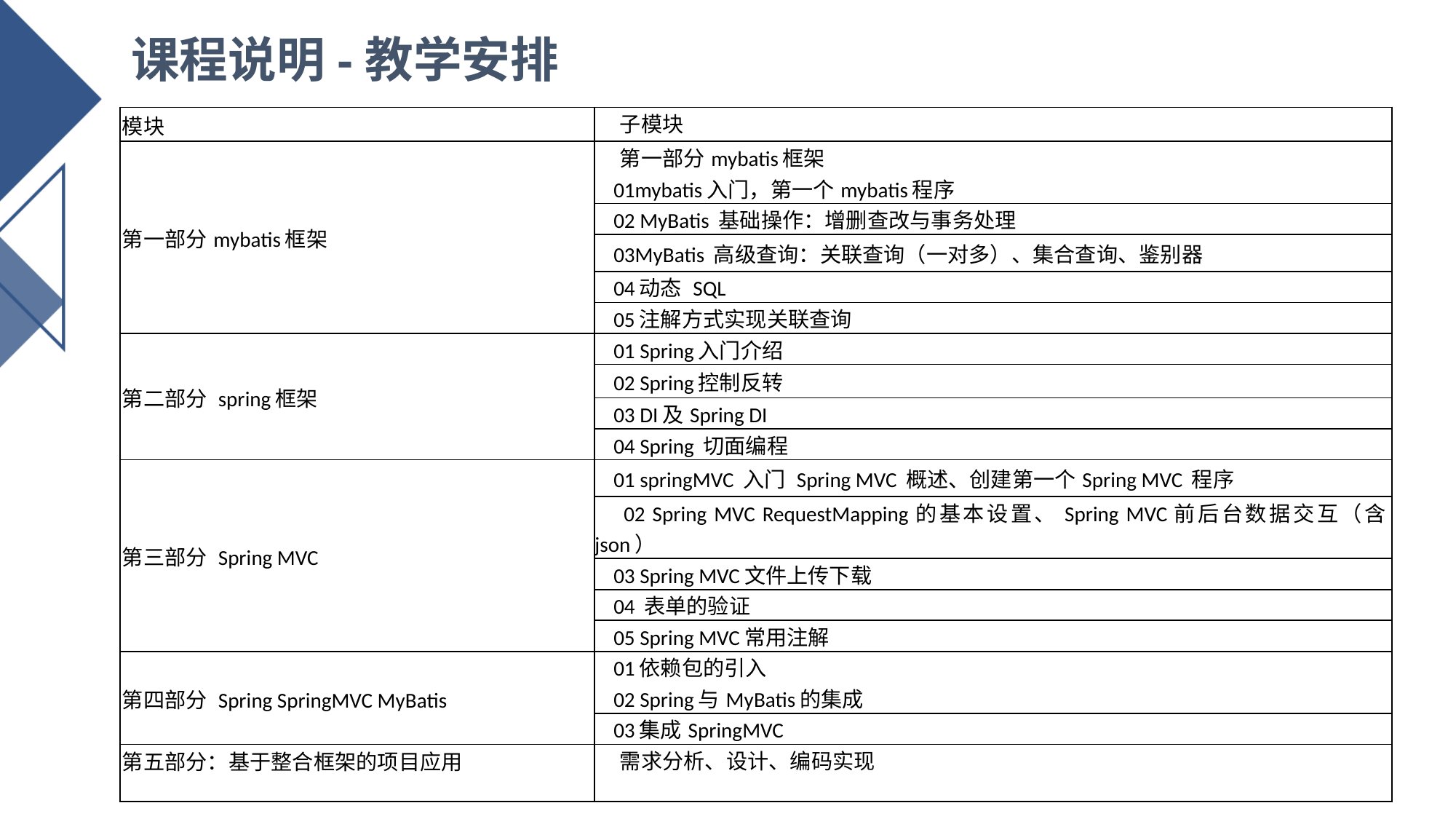

# 课程说明-教学安排
| 模块 | 子模块 |
| --- | --- |
| 第一部分mybatis框架 | 第一部分mybatis框架 01mybatis入门，第一个mybatis程序 |
|  | 02 MyBatis 基础操作：增删查改与事务处理 |
|  | 03MyBatis 高级查询：关联查询（一对多）、集合查询、鉴别器 |
|  | 04动态 SQL |
|  | 05注解方式实现关联查询 |
| 第二部分 spring框架 | 01 Spring入门介绍 |
|  | 02 Spring控制反转 |
|  | 03 DI及Spring DI |
|  | 04 Spring 切面编程 |
| 第三部分 Spring MVC | 01 springMVC 入门 Spring MVC 概述、创建第一个Spring MVC 程序 |
|  | 02 Spring MVC RequestMapping的基本设置、Spring MVC前后台数据交互（含json） |
|  | 03 Spring MVC文件上传下载 |
|  | 04 表单的验证 |
|  | 05 Spring MVC常用注解 |
| 第四部分 Spring SpringMVC MyBatis | 01依赖包的引入 02 Spring与MyBatis的集成 |
|  | 03集成SpringMVC |
| 第五部分：基于整合框架的项目应用 | 需求分析、设计、编码实现 |